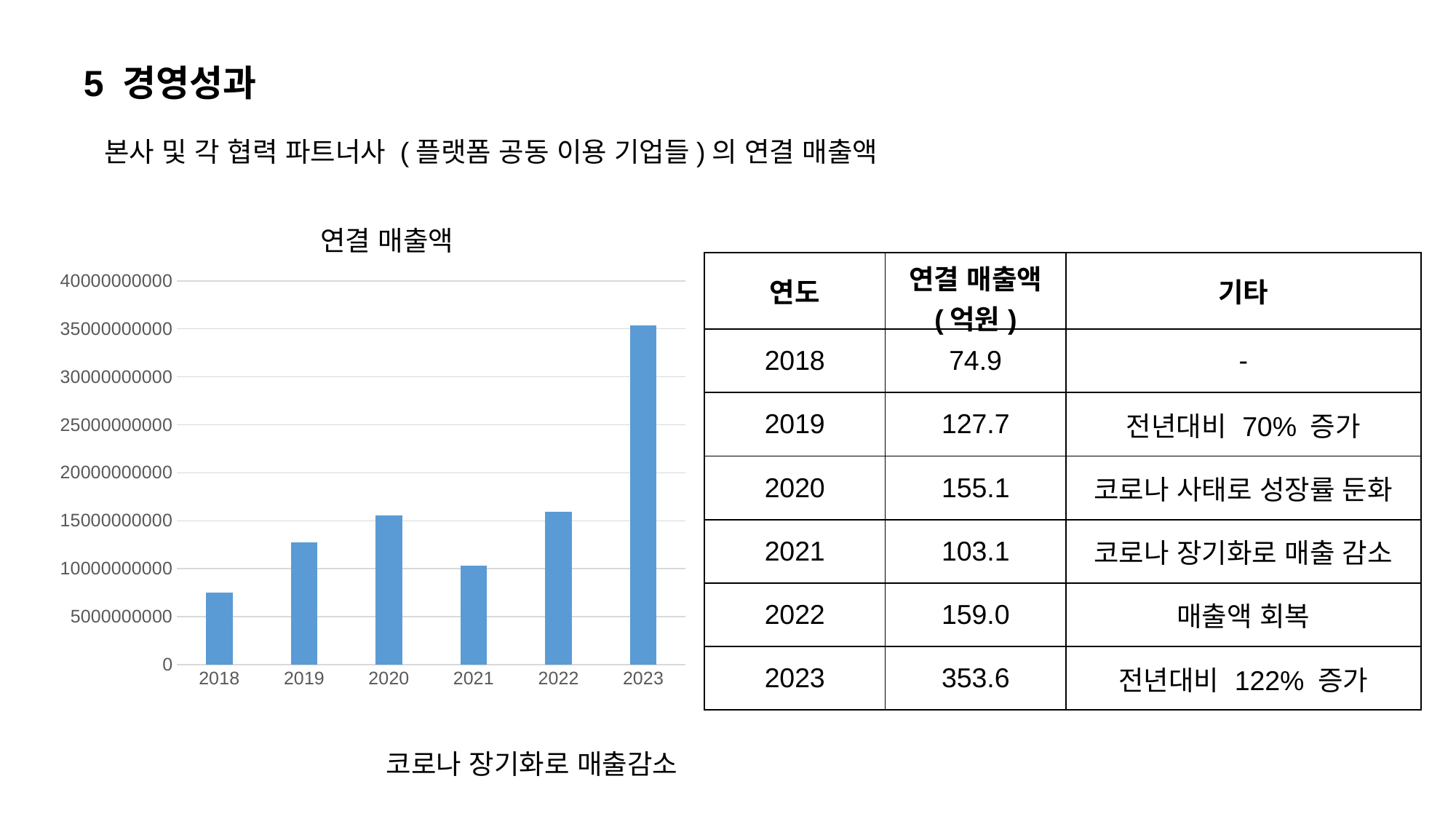

5 경영성과
본사 및 각 협력 파트너사 (플랫폼 공동 이용 기업들)의 연결 매출액
연결 매출액
| 연도 | 연결 매출액 (억원) | 기타 |
| --- | --- | --- |
| 2018 | 74.9 | - |
| 2019 | 127.7 | 전년대비 70% 증가 |
| 2020 | 155.1 | 코로나 사태로 성장률 둔화 |
| 2021 | 103.1 | 코로나 장기화로 매출 감소 |
| 2022 | 159.0 | 매출액 회복 |
| 2023 | 353.6 | 전년대비 122% 증가 |

### Chart

| Category | 열1 |
|---|---|
| 2018 | 7490940000.0 |
| 2019 | 12774620000.0 |
| 2020 | 15514680000.0 |
| 2021 | 10312680000.0 |
| 2022 | 15903320000.0 |
| 2023 | 35361670000.0 |
코로나 장기화로 매출감소